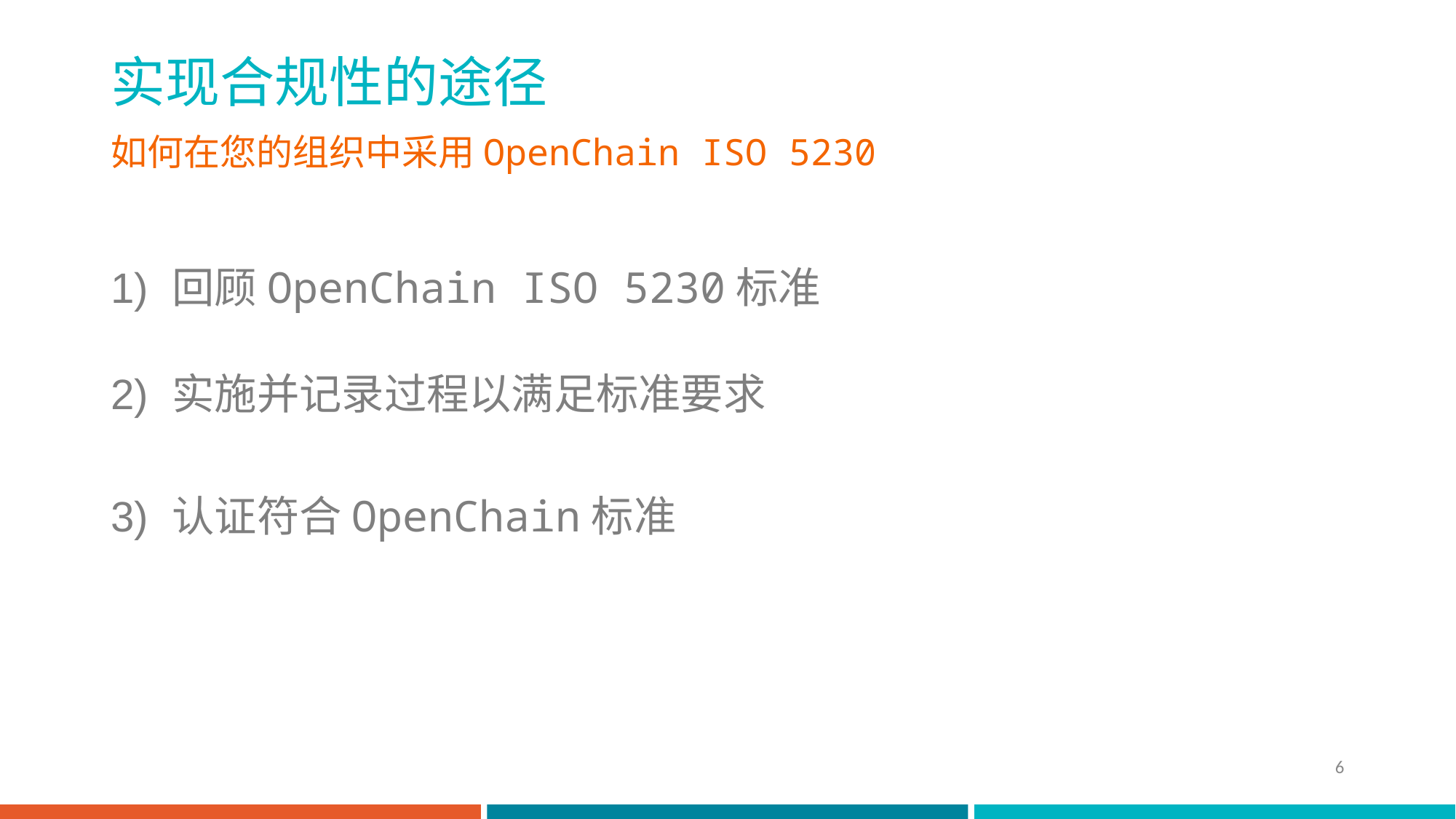

# 实现合规性的途径
如何在您的组织中采用OpenChain ISO 5230

回顾OpenChain ISO 5230标准

实施并记录过程以满足标准要求

认证符合OpenChain标准
6